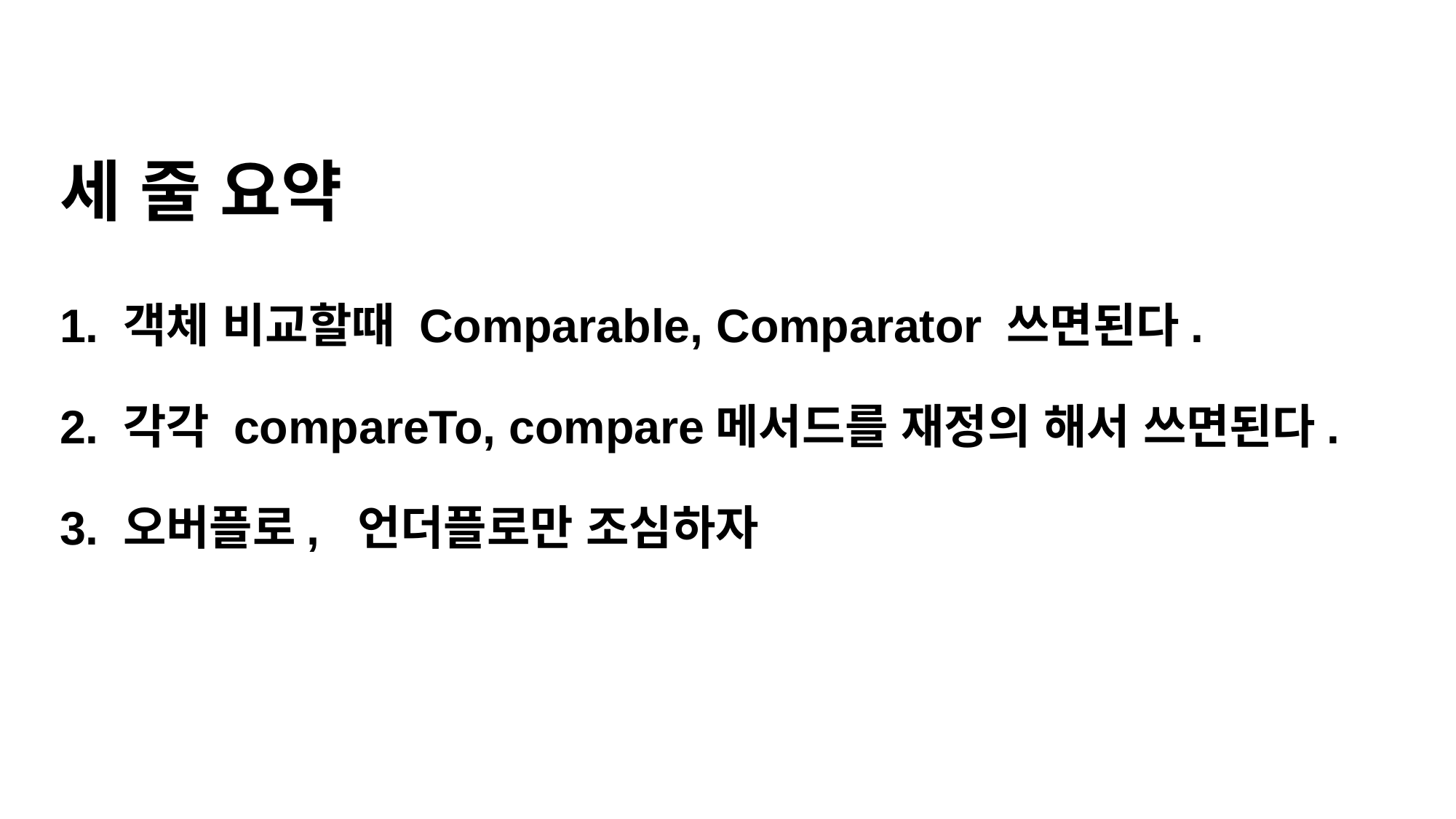

# 세 줄 요약 1. 객체 비교할때 Comparable, Comparator 쓰면된다. 2. 각각 compareTo, compare메서드를 재정의 해서 쓰면된다. 3. 오버플로,  언더플로만 조심하자